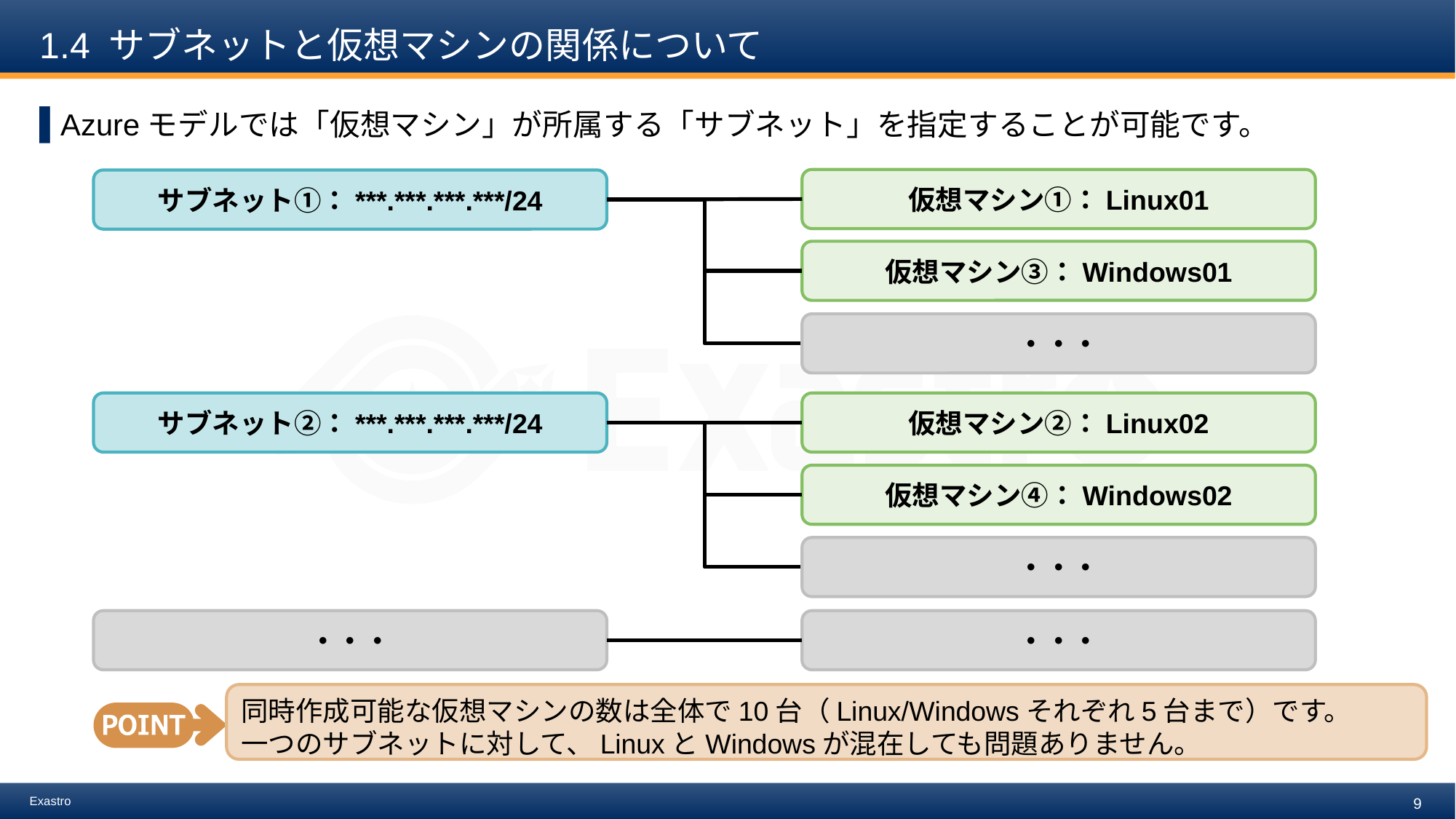

# 1.4 サブネットと仮想マシンの関係について
Azureモデルでは「仮想マシン」が所属する「サブネット」を指定することが可能です。
仮想マシン①：Linux01
サブネット①：***.***.***.***/24
仮想マシン③：Windows01
・・・
仮想マシン②：Linux02
サブネット②：***.***.***.***/24
仮想マシン④：Windows02
・・・
・・・
・・・
同時作成可能な仮想マシンの数は全体で10台（Linux/Windowsそれぞれ5台まで）です。
一つのサブネットに対して、LinuxとWindowsが混在しても問題ありません。